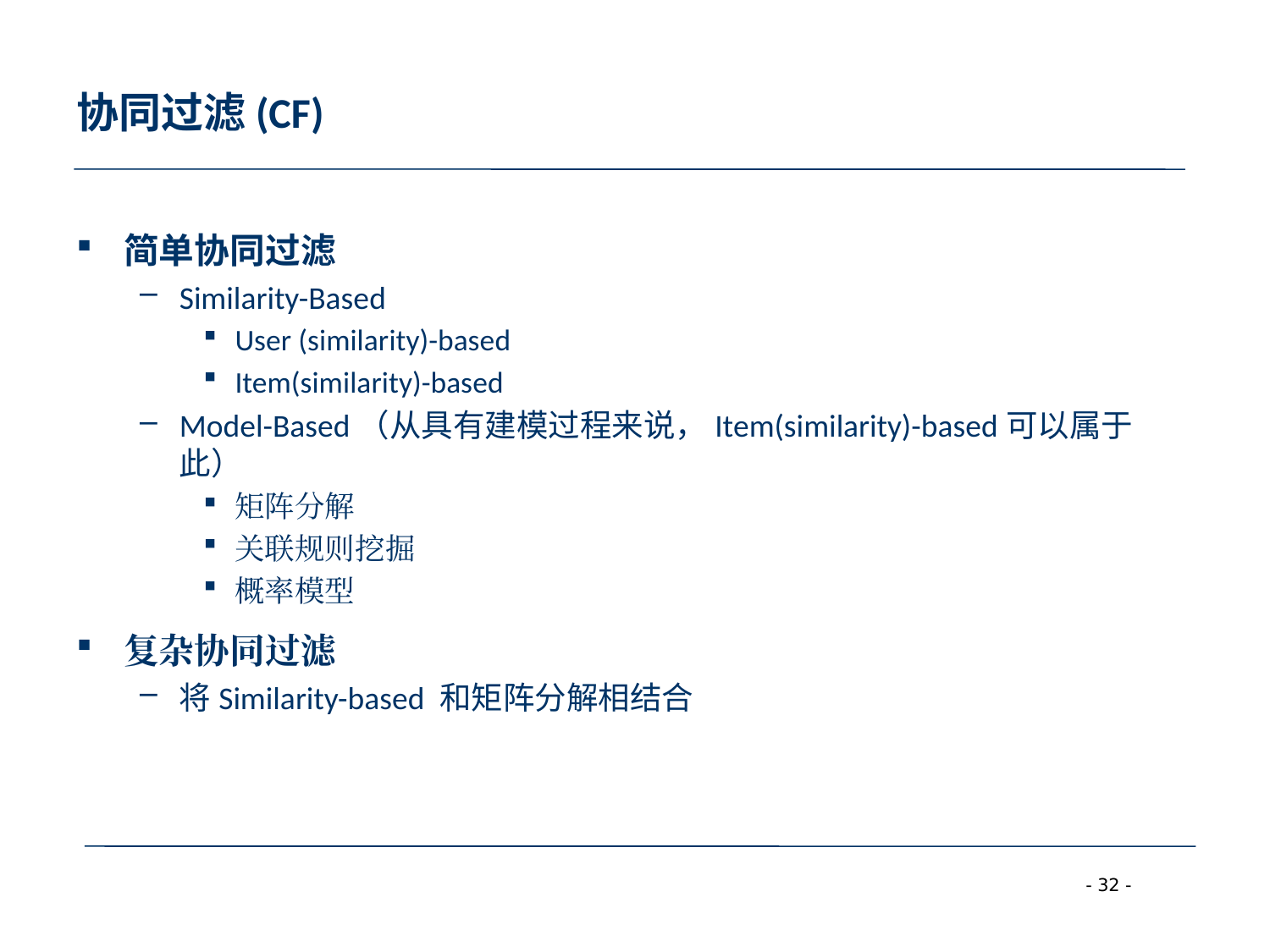

# 协同过滤(CF)
简单协同过滤
Similarity-Based
User (similarity)-based
Item(similarity)-based
Model-Based（从具有建模过程来说，Item(similarity)-based可以属于此）
矩阵分解
关联规则挖掘
概率模型
复杂协同过滤
将Similarity-based 和矩阵分解相结合